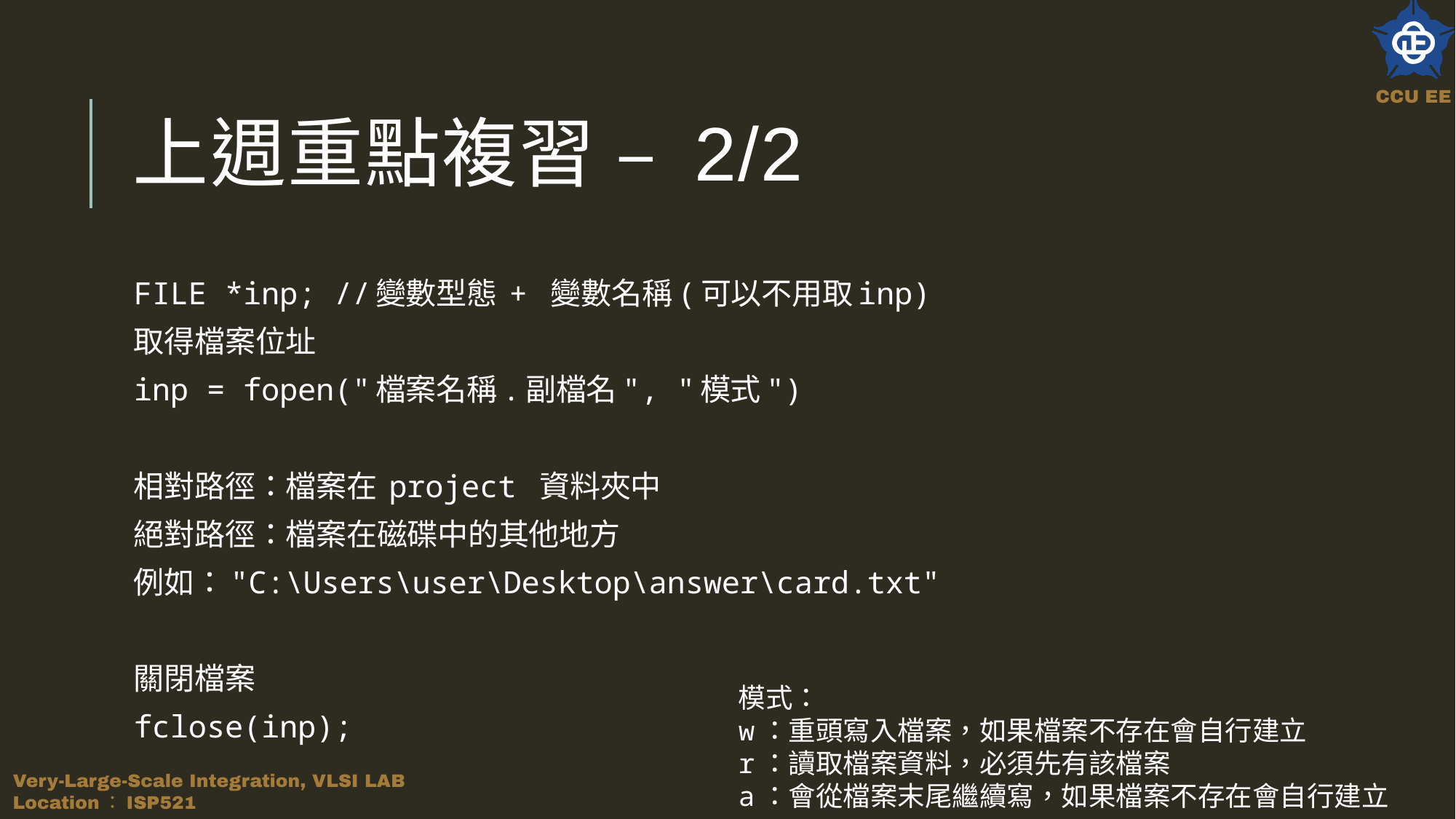

# 上週重點複習 – 2/2
FILE *inp; //變數型態 + 變數名稱(可以不用取inp)
取得檔案位址
inp = fopen("檔案名稱.副檔名", "模式")

相對路徑：檔案在 project 資料夾中
絕對路徑：檔案在磁碟中的其他地方
例如："C:\Users\user\Desktop\answer\card.txt"

關閉檔案
fclose(inp);
模式：
w：重頭寫入檔案，如果檔案不存在會自行建立
r：讀取檔案資料，必須先有該檔案
a：會從檔案末尾繼續寫，如果檔案不存在會自行建立